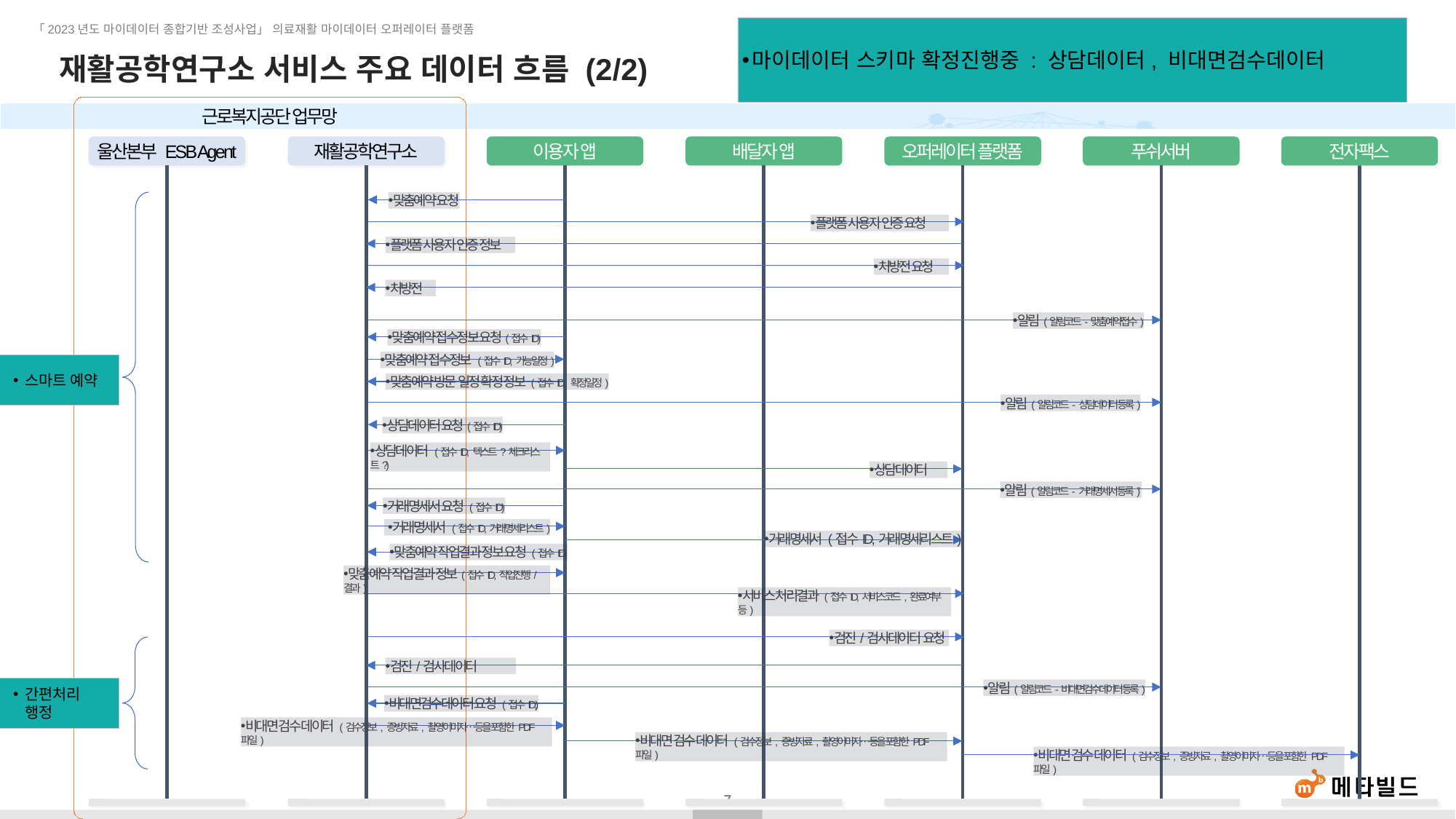

마이데이터 스키마 확정진행중 : 상담데이터, 비대면검수데이터
# 재활공학연구소 서비스 주요 데이터 흐름 (2/2)
근로복지공단 업무망
배달자 앱
오퍼레이터 플랫폼
푸쉬서버
전자팩스
울산본부 ESB Agent
재활공학연구소
이용자 앱

맞춤예약 요청
플랫폼 사용자 인증 요청
플랫폼 사용자 인증 정보
처방전 요청
처방전
알림(알림코드-맞춤예약접수)
맞춤예약 접수정보 요청(접수ID)
맞춤예약 접수정보 (접수ID, 가능일정)
스마트 예약
맞춤예약 방문  일정 확정 정보 (접수ID,  확정일정)
알림(알림코드- 상담데이터 등록)
상담데이터 요청(접수ID)
상담데이터 (접수ID, 텍스트?체크리스트?)
상담데이터
알림(알림코드- 거래명세서 등록)`
거래명세서 요청 (접수ID)
거래명세서 (접수ID,거래명세리스트)
거래명세서 (접수ID,거래명세리스트)
맞춤예약 작업결과 정보 요청 (접수ID)
맞춤예약 작업결과 정보(접수ID,작업진행/결과)
서비스 처리결과 (접수ID,서비스코드,완료여부 등)
검진/검사데이터  요청

검진/검사데이터
간편처리
행정
알림(알림코드-비대면검수데이터 등록)
비대면검수데이터 요청 (접수ID,)
비대면 검수 데이터 (검수정보, 증빙자료, 촬영이미지… 등을 포함한 PDF파일)
비대면 검수 데이터 (검수정보, 증빙자료, 촬영이미지… 등을 포함한 PDF파일)
비대면 검수 데이터 (검수정보, 증빙자료, 촬영이미지… 등을 포함한 PDF파일)